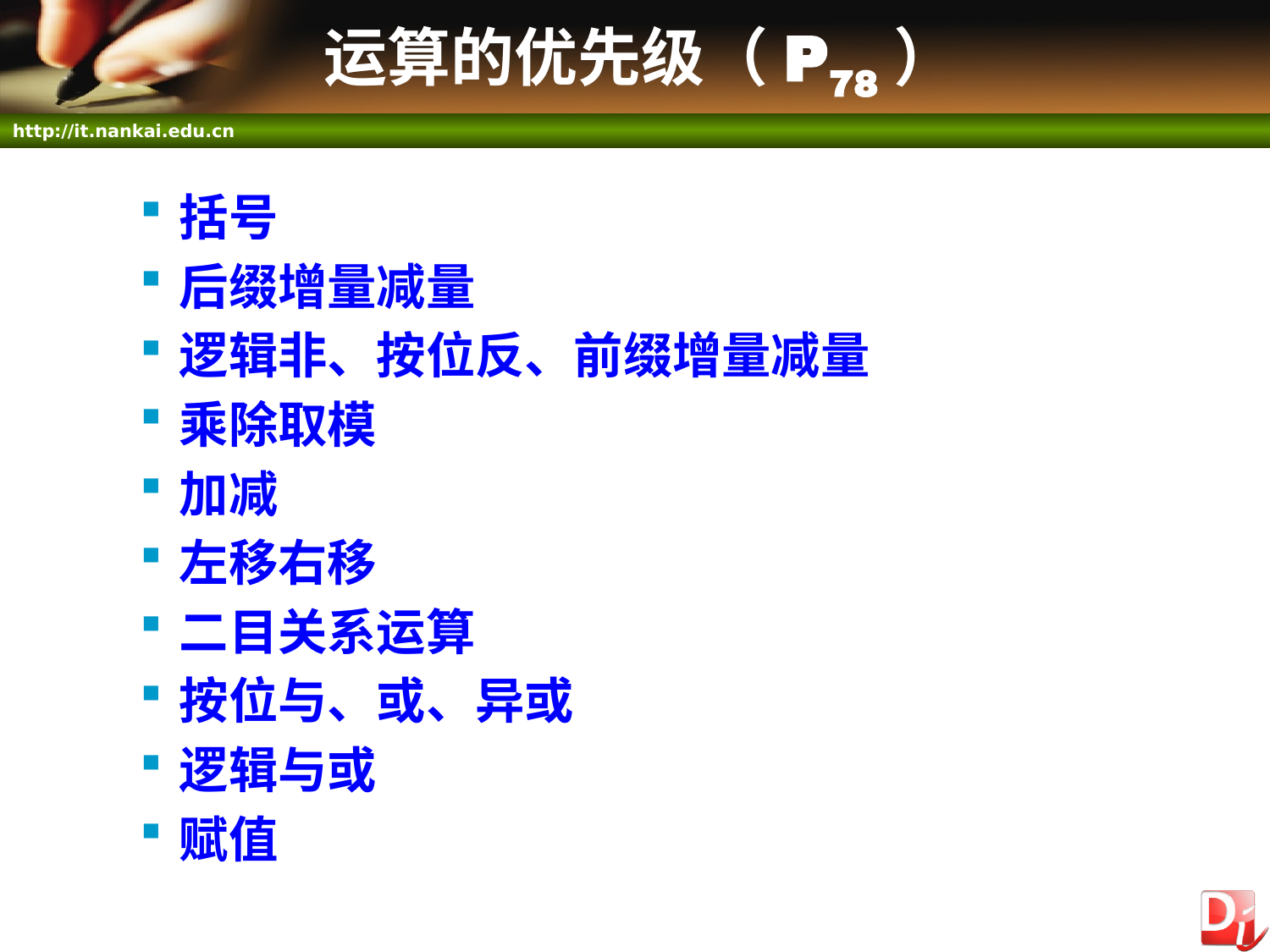

# 运算的优先级（P78）
括号
后缀增量减量
逻辑非、按位反、前缀增量减量
乘除取模
加减
左移右移
二目关系运算
按位与、或、异或
逻辑与或
赋值